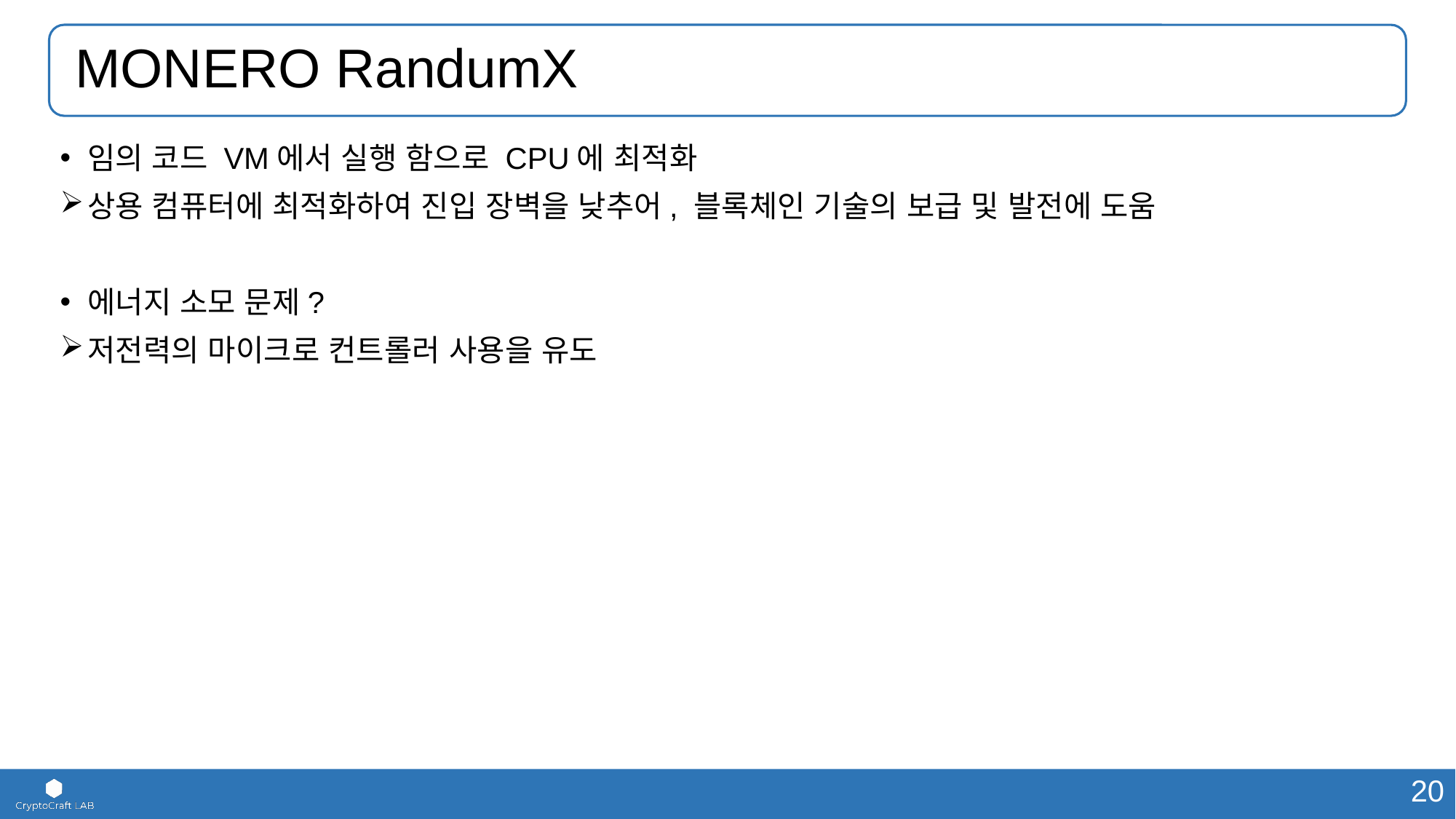

# MONERO RandumX
임의 코드 VM에서 실행 함으로 CPU에 최적화
상용 컴퓨터에 최적화하여 진입 장벽을 낮추어, 블록체인 기술의 보급 및 발전에 도움

에너지 소모 문제?
저전력의 마이크로 컨트롤러 사용을 유도